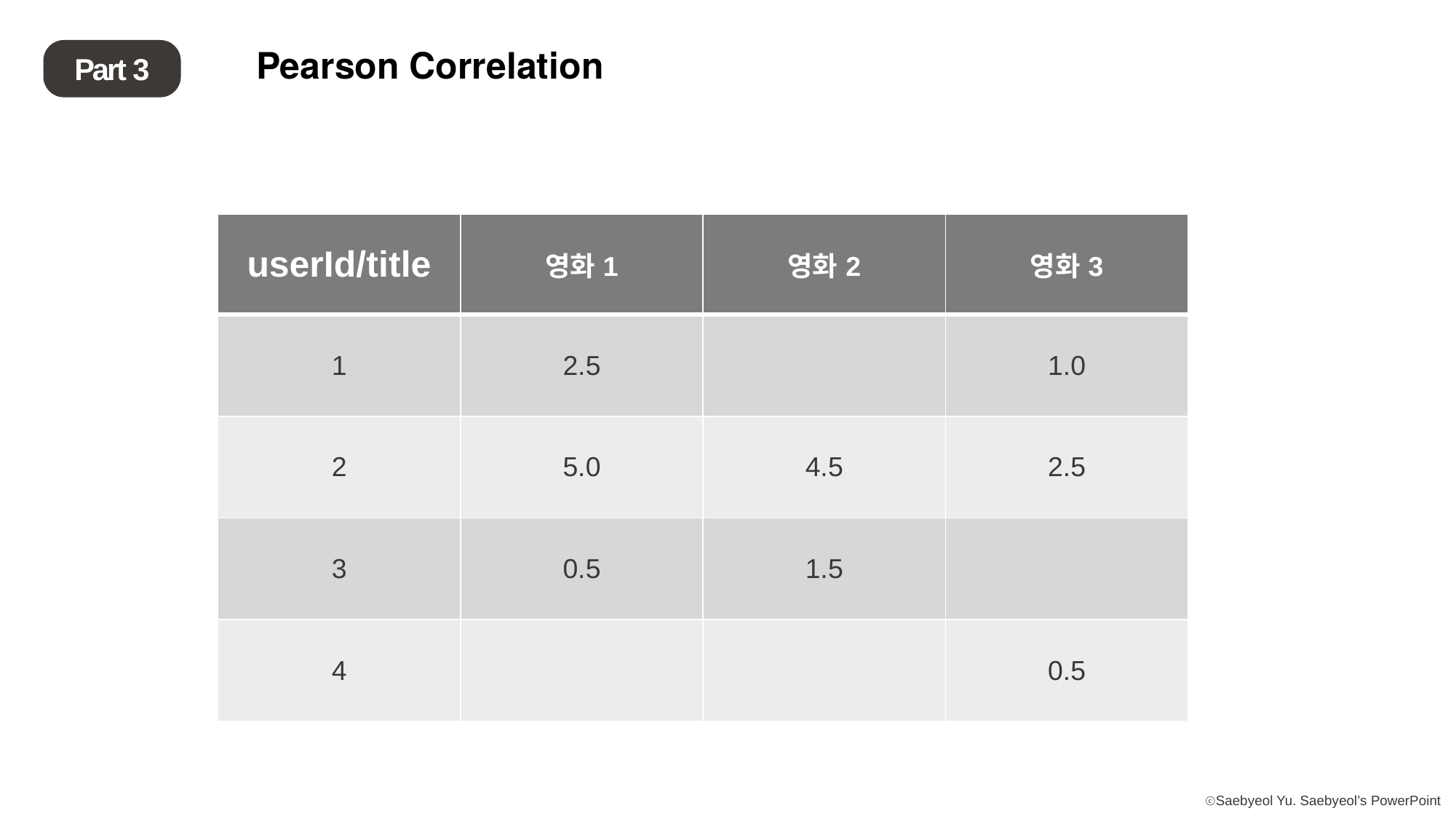

Pearson Correlation

Part 3
| userId/title | 영화1 | 영화2 | 영화3 |
| --- | --- | --- | --- |
| 1 | 2.5 |  | 1.0 |
| 2 | 5.0 | 4.5 | 2.5 |
| 3 | 0.5 | 1.5 |  |
| 4 |  |  | 0.5 |